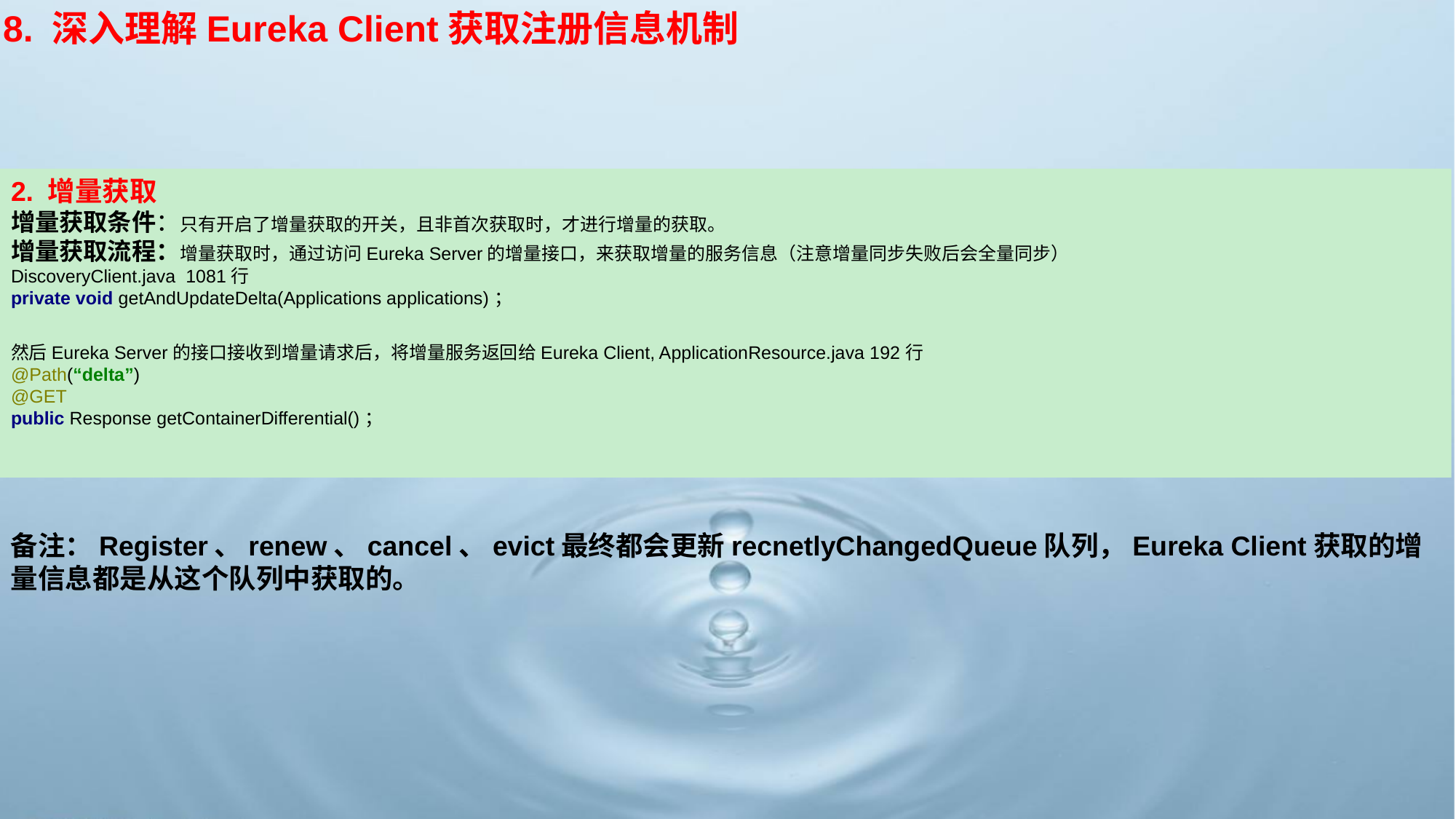

8. 深入理解Eureka Client获取注册信息机制
2. 增量获取
增量获取条件：只有开启了增量获取的开关，且非首次获取时，才进行增量的获取。
增量获取流程：增量获取时，通过访问Eureka Server的增量接口，来获取增量的服务信息（注意增量同步失败后会全量同步）
DiscoveryClient.java  1081行
private void getAndUpdateDelta(Applications applications)；

然后Eureka Server的接口接收到增量请求后，将增量服务返回给Eureka Client, ApplicationResource.java 192行
@Path(“delta”)
@GET
public Response getContainerDifferential()；

备注：Register、renew、cancel、evict最终都会更新recnetlyChangedQueue队列，Eureka Client获取的增量信息都是从这个队列中获取的。